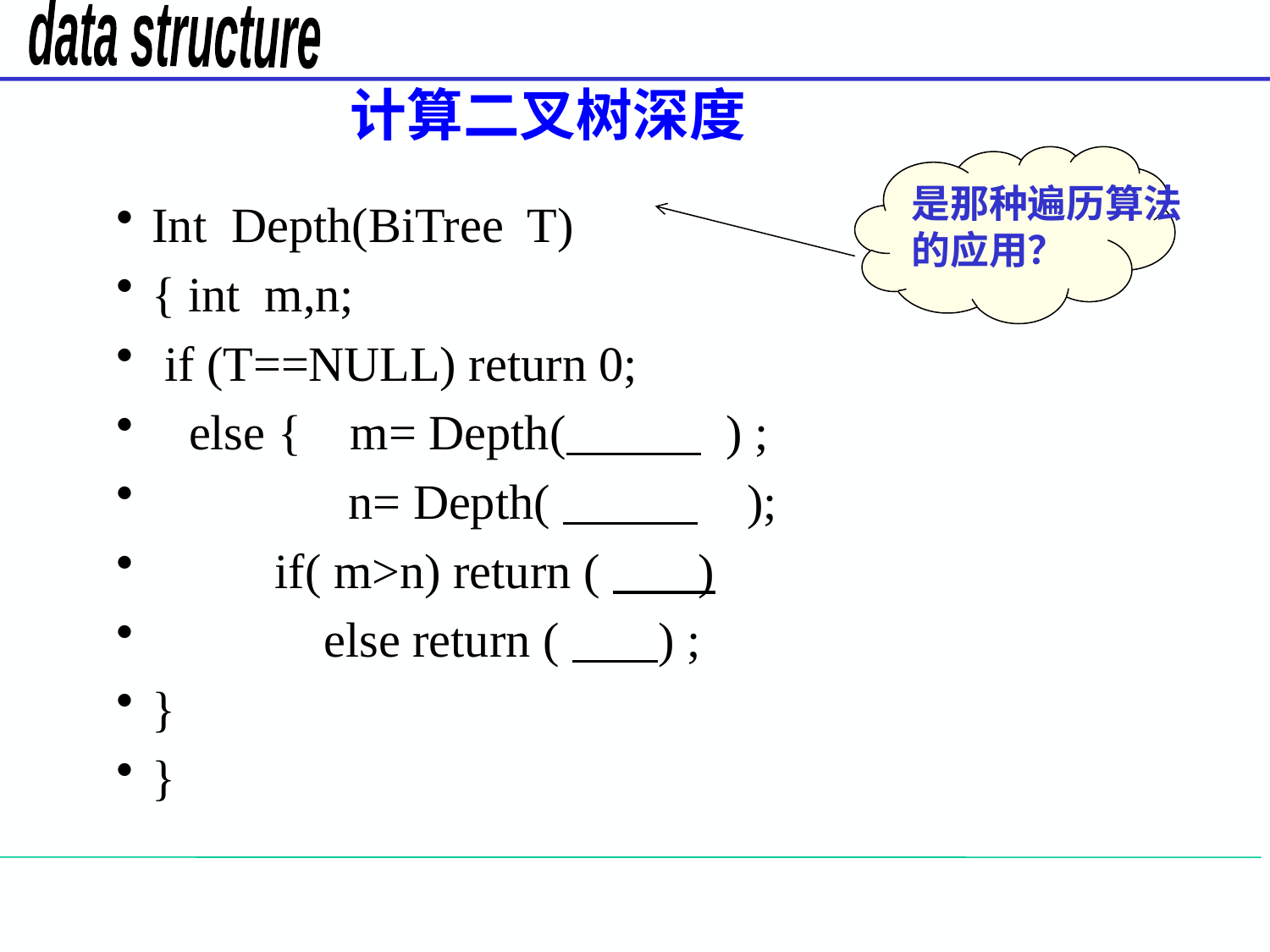

# 计算二叉树深度
是那种遍历算法
的应用？
Int  Depth(BiTree  T)
{ int  m,n;
 if (T==NULL) return 0;
   else {    m= Depth(             ) ;
                n= Depth(                );
          if( m>n) return (        )
              else return (        ) ;
}
}